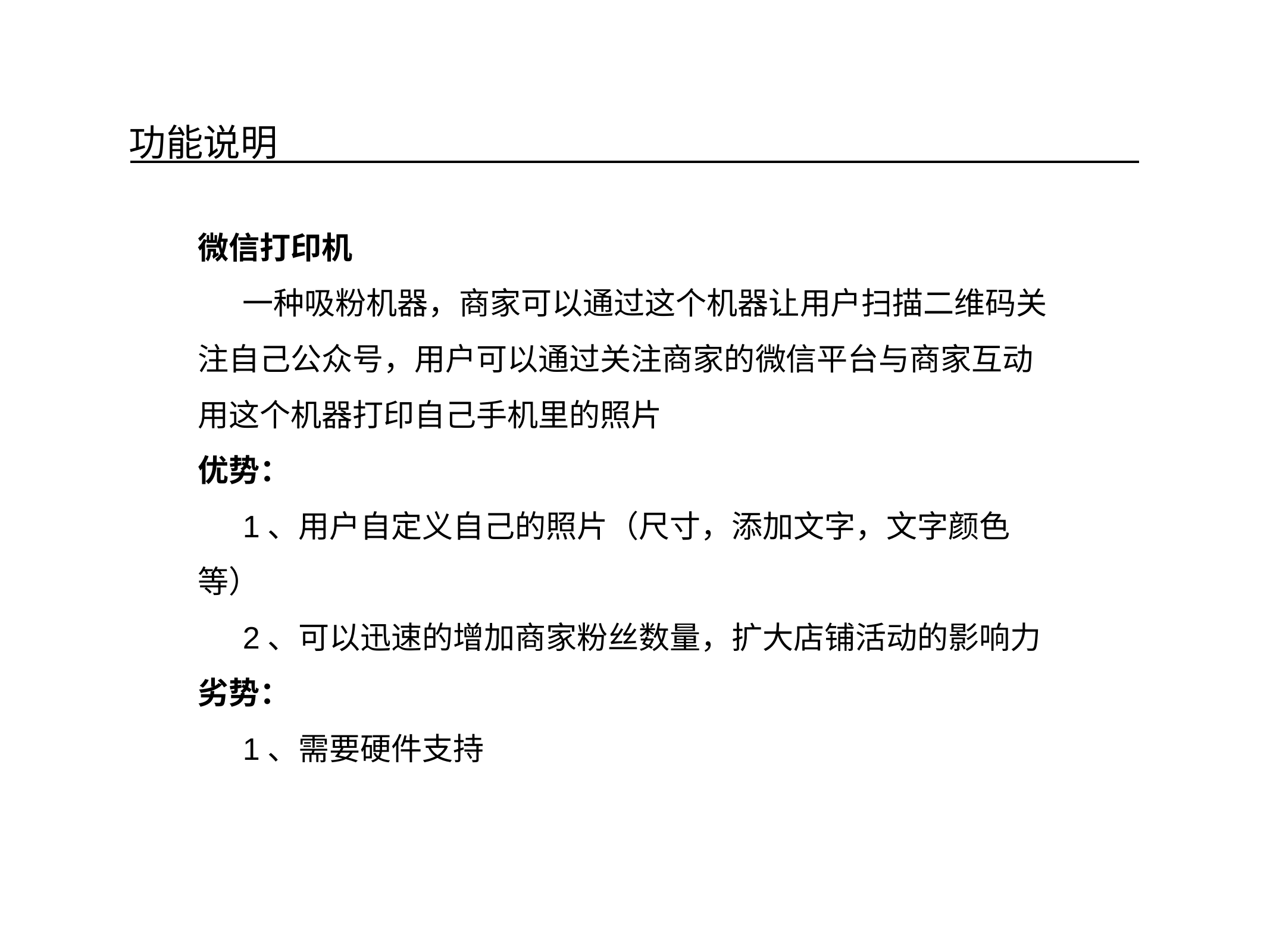

# 功能说明
微信打印机
一种吸粉机器，商家可以通过这个机器让用户扫描二维码关注自己公众号，用户可以通过关注商家的微信平台与商家互动用这个机器打印自己手机里的照片
优势：
1、用户自定义自己的照片（尺寸，添加文字，文字颜色等）
2、可以迅速的增加商家粉丝数量，扩大店铺活动的影响力
劣势：
1、需要硬件支持